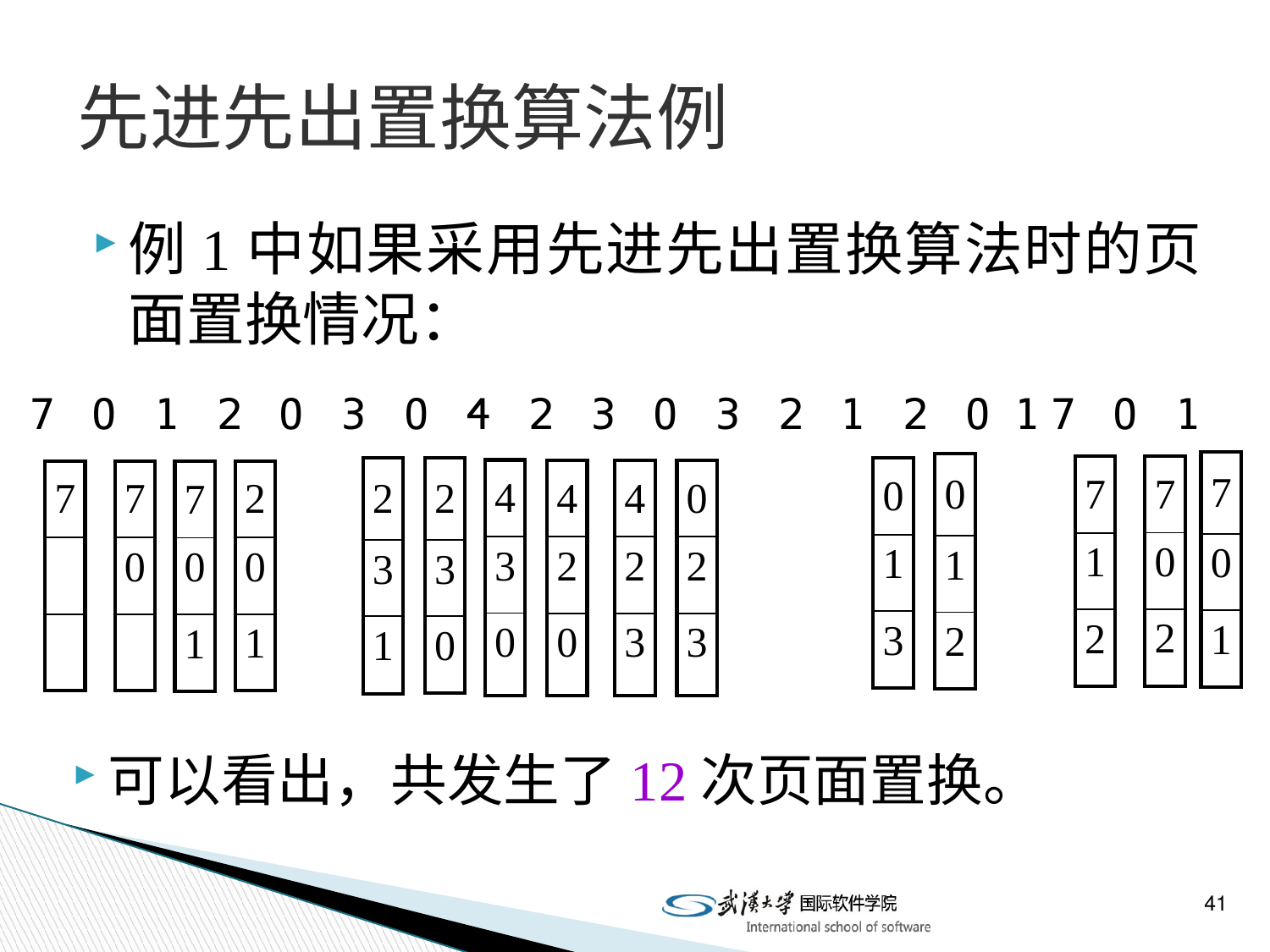

# 先进先出置换算法例
例1中如果采用先进先出置换算法时的页面置换情况：
7   0   1   2   0   3   0   4   2   3   0   3   2   1   2   0  1 7   0   1
| 7 |
| --- |
| 0 |
| 1 |
| 0 |
| --- |
| 1 |
| 2 |
| 7 |
| --- |
| 0 |
| 2 |
| 7 |
| --- |
| 1 |
| 2 |
| 2 |
| --- |
| 3 |
| 1 |
| 2 |
| --- |
| 3 |
| 0 |
| 0 |
| --- |
| 1 |
| 3 |
| 4 |
| --- |
| 3 |
| 0 |
| 4 |
| --- |
| 2 |
| 0 |
| 4 |
| --- |
| 2 |
| 3 |
| 0 |
| --- |
| 2 |
| 3 |
| 7 |
| --- |
|  |
|  |
| 7 |
| --- |
| 0 |
|  |
| 7 |
| --- |
| 0 |
| 1 |
| 2 |
| --- |
| 0 |
| 1 |
可以看出，共发生了12次页面置换。